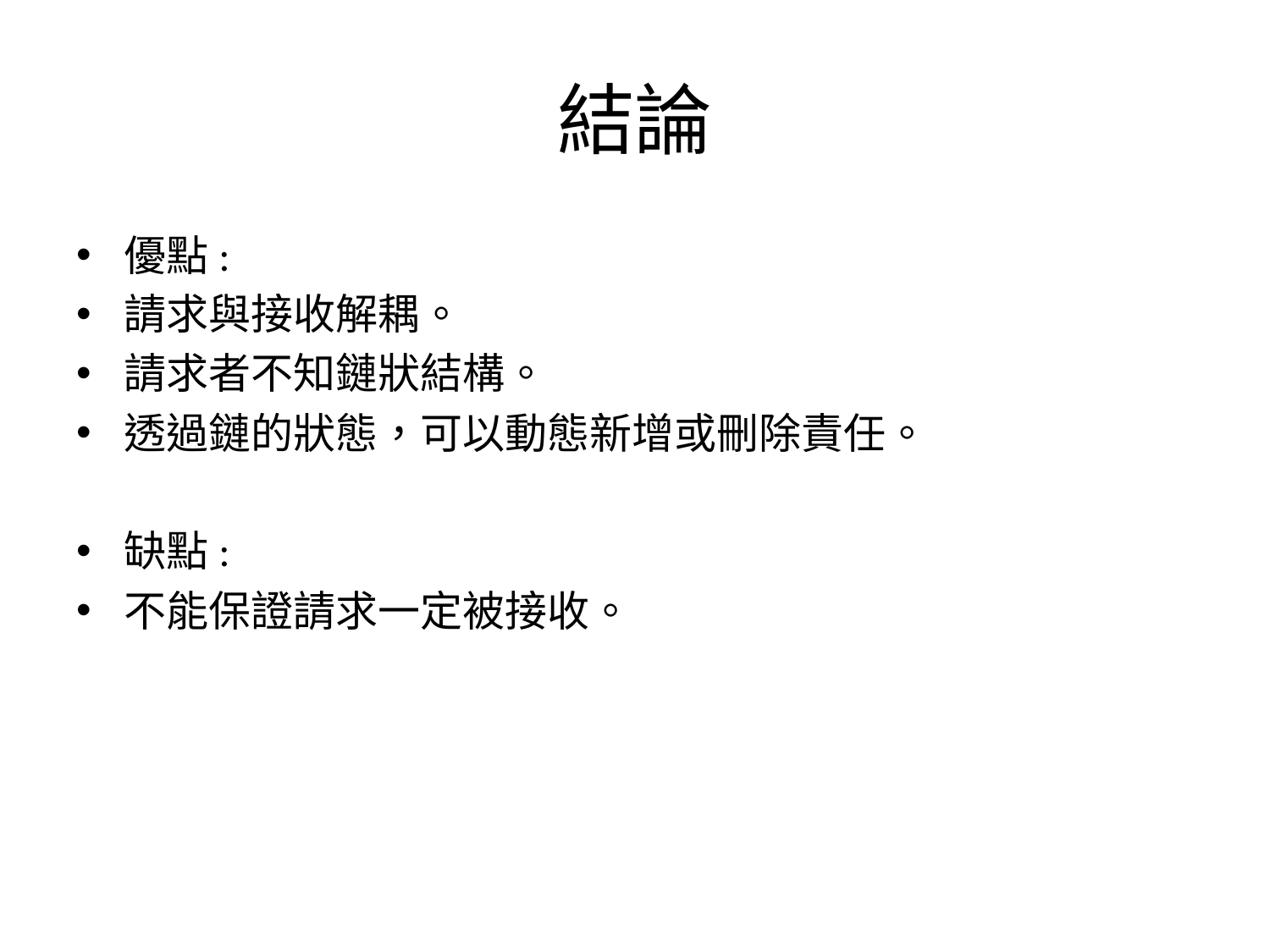

# 結論
優點:
請求與接收解耦。
請求者不知鏈狀結構。
透過鏈的狀態，可以動態新增或刪除責任。

缺點:
不能保證請求一定被接收。